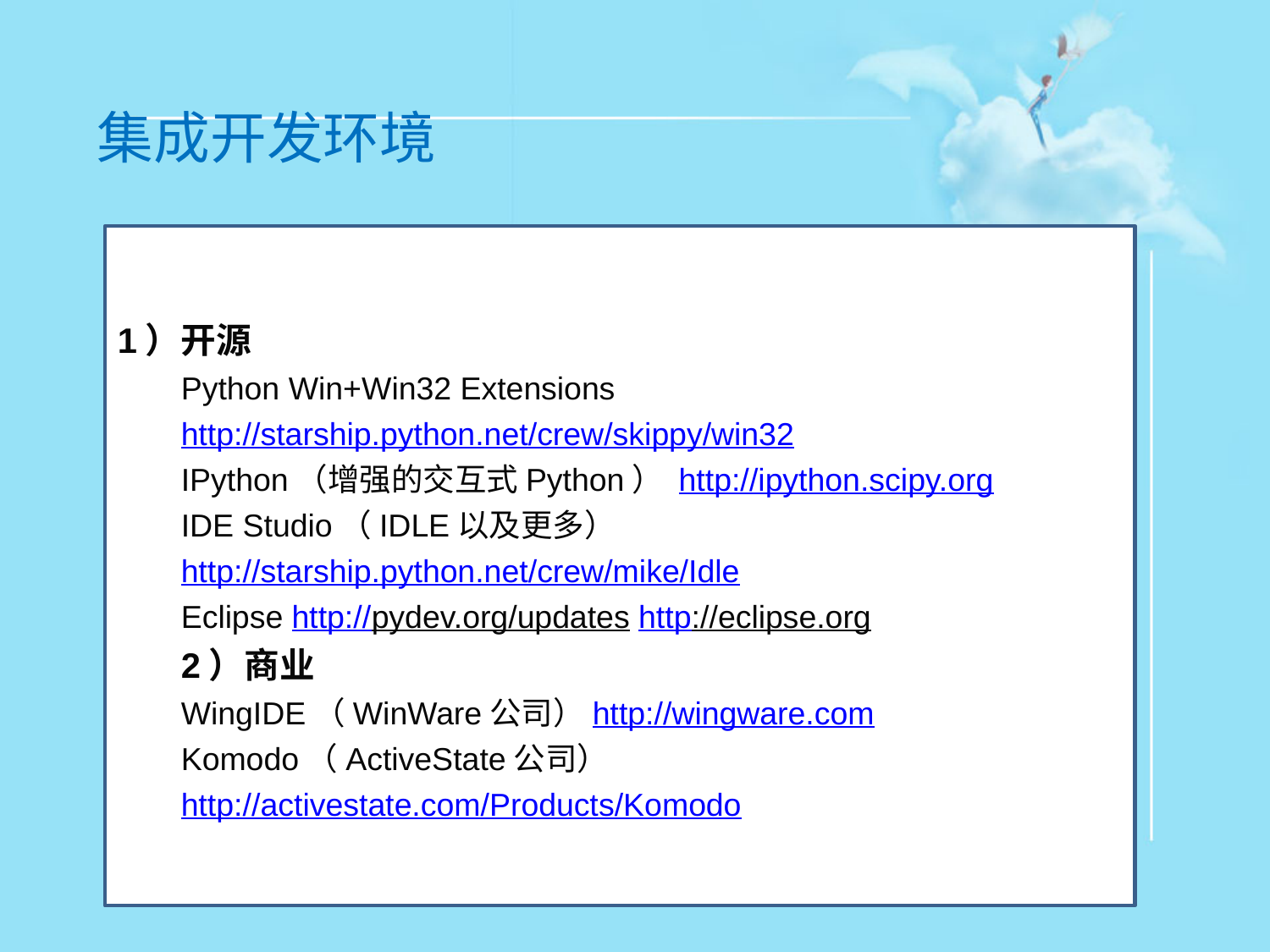

集成开发环境
1）开源
Python Win+Win32 Extensions 	http://starship.python.net/crew/skippy/win32
IPython（增强的交互式Python） http://ipython.scipy.org
IDE Studio（IDLE以及更多） 	http://starship.python.net/crew/mike/Idle
Eclipse http://pydev.org/updates http://eclipse.org
2）商业
WingIDE（WinWare公司）http://wingware.com
Komodo（ActiveState公司） 	http://activestate.com/Products/Komodo